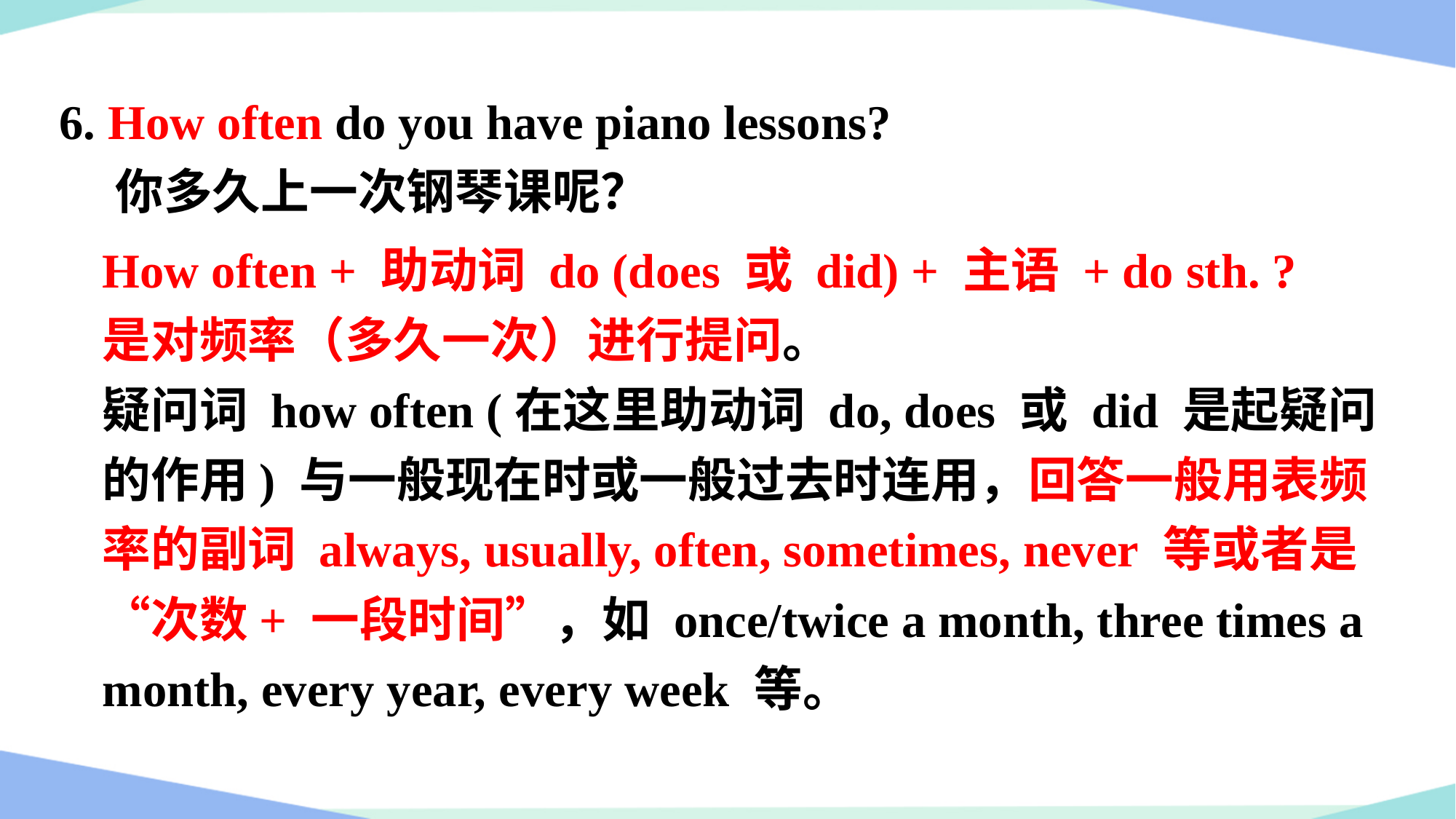

6. How often do you have piano lessons?
    你多久上一次钢琴课呢？
How often + 助动词 do (does 或 did) + 主语 + do sth. ?
是对频率（多久一次）进行提问。
疑问词 how often (在这里助动词 do, does 或 did 是起疑问的作用) 与一般现在时或一般过去时连用，回答一般用表频率的副词 always, usually, often, sometimes, never 等或者是“次数+ 一段时间”，如 once/twice a month, three times a month, every year, every week 等。